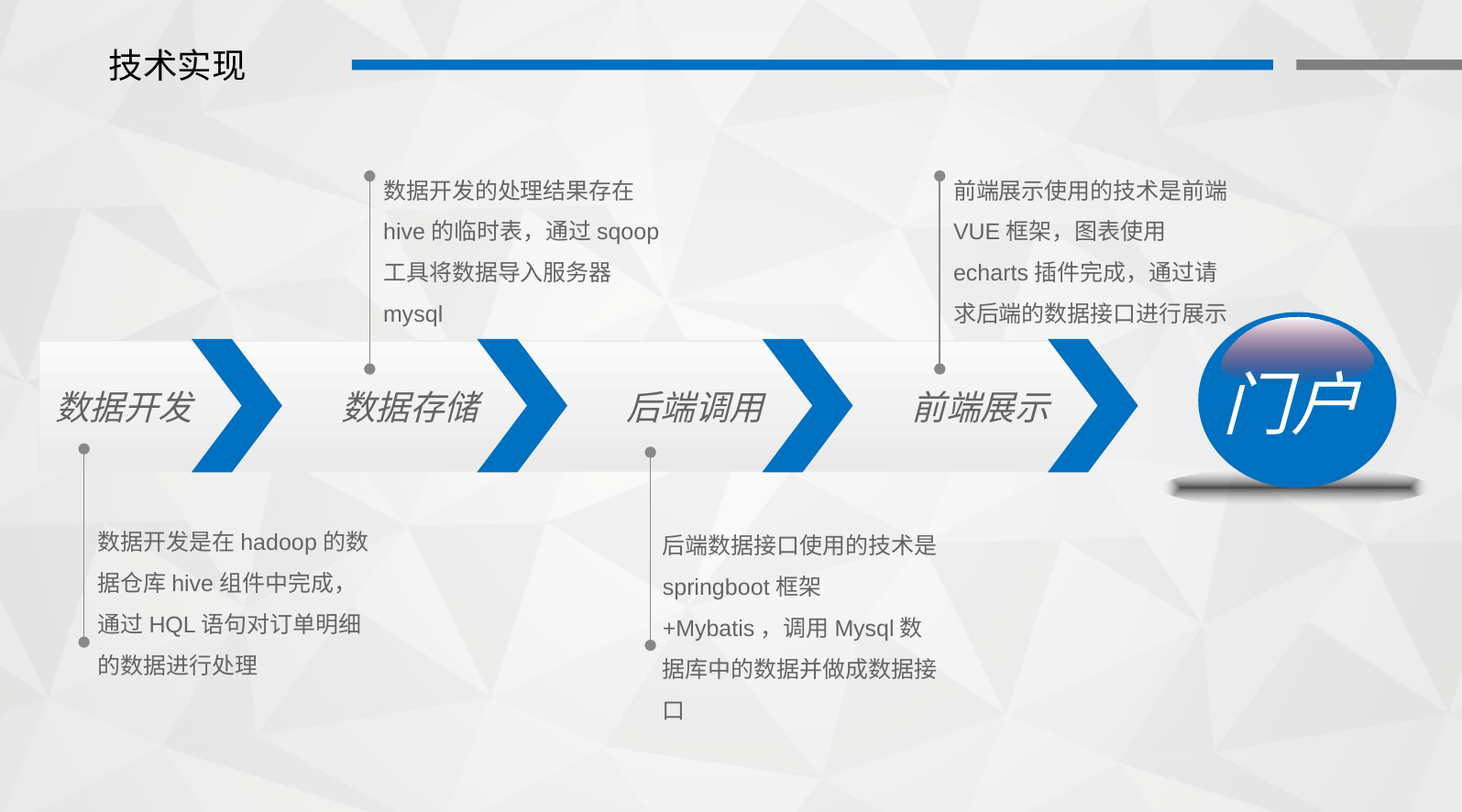

技术实现
数据开发的处理结果存在hive的临时表，通过sqoop工具将数据导入服务器mysql
前端展示使用的技术是前端VUE框架，图表使用echarts插件完成，通过请求后端的数据接口进行展示

门户

数据开发
数据存储
后端调用
前端展示
数据开发是在hadoop的数据仓库hive组件中完成，通过HQL语句对订单明细的数据进行处理
后端数据接口使用的技术是springboot框架+Mybatis，调用Mysql数据库中的数据并做成数据接口